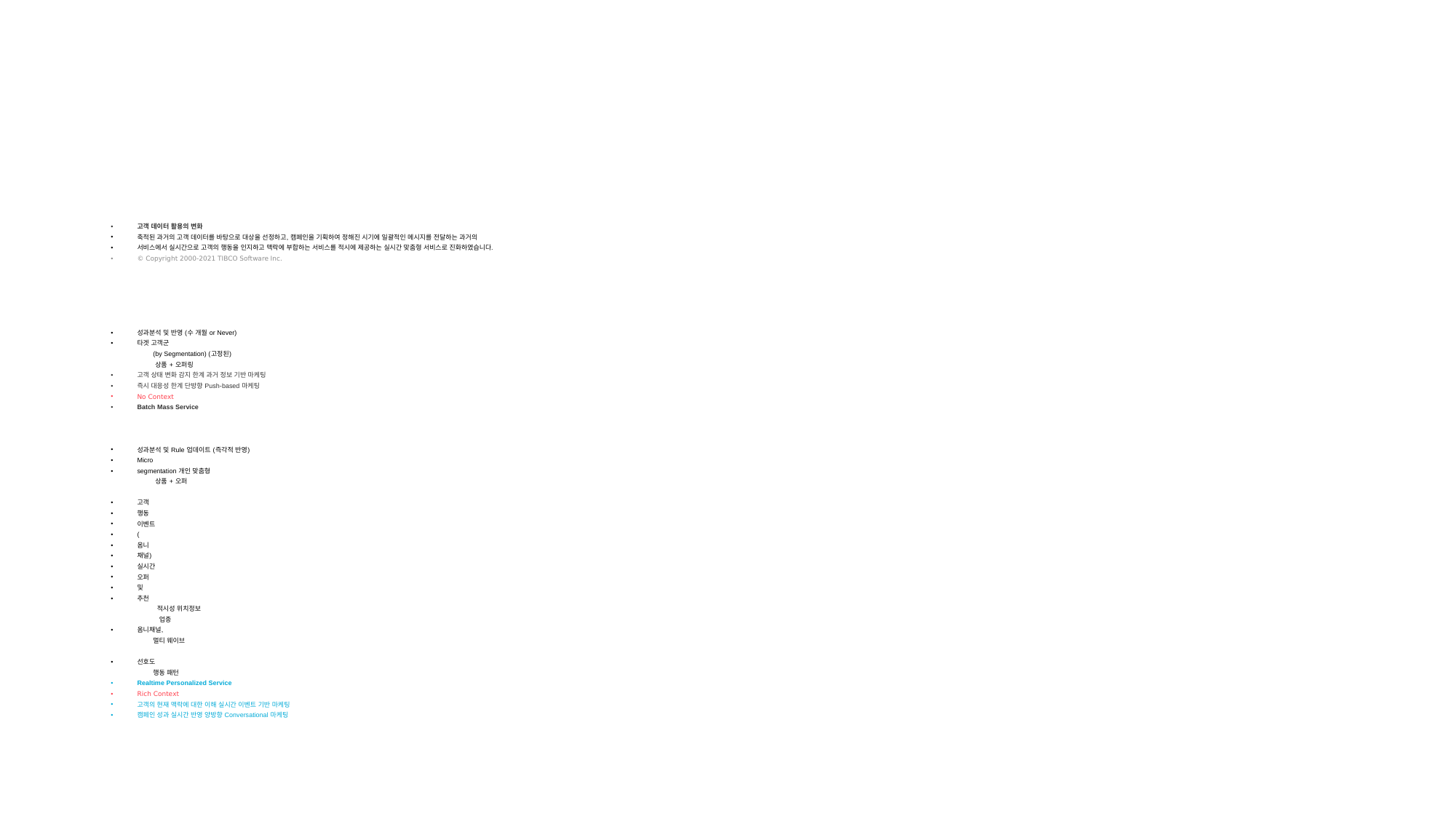

#
이벤트 기반 아키텍처 적용

이벤트 데이터 무분별한 추가 유의
행위자 기반의 데이터 정의 필요
소비처 요구사항에 대해 무분별한 데이터 추가하면 안됨.
면밀히 검토하여

이벤트 발행처와 소비처 변경 영향도 큼

작은 단위로 느슨한  결합

MSA

Kafka 활용

확장성
데이터변화에 따른 스케일 업
부하에 따른 동적 확장
느슨한 결합
장애대비

고객 데이터 활용의 변화
축적된 과거의 고객 데이터를 바탕으로 대상을 선정하고, 캠페인을 기획하여 정해진 시기에 일괄적인 메시지를 전달하는 과거의
서비스에서 실시간으로 고객의 행동을 인지하고 맥락에 부합하는 서비스를 적시에 제공하는 실시간 맞춤형 서비스로 진화하였습니다.
© Copyright 2000-2021 TIBCO Software Inc.
고객 정보 분석
(Historical Data)
고객 분류
(Segmentation)
캠페인
기획/설계 캠페인 실행
성과분석 및 반영 (수 개월 or Never)
타겟 고객군
Who (by Segmentation) (고정된)
What 상품 + 오퍼링
고객 상태 변화 감지 한계 과거 정보 기반 마케팅
즉시 대응성 한계 단방향 Push-based 마케팅
No Context
Batch Mass Service
Poor Timing All Places Crowd
이벤트 감지 캠페인 실행
여부 결정 캠페인 실행
성과분석 및 Rule 업데이트 (즉각적 반영)
MicroWho
segmentation 개인 맞춤형
What 상품 + 오퍼
Right Time
고객
행동
이벤트
(
옴니
채널)
실시간
오퍼
및
추천
When 적시성 위치정보
Where 업종
옴니채널,
How 멀티 웨이브
Right Place Right Person
선호도
Why 행동 패턴
Realtime Personalized Service
Rich Context
고객의 현재 맥락에 대한 이해 실시간 이벤트 기반 마케팅
캠페인 성과 실시간 반영 양방향 Conversational 마케팅